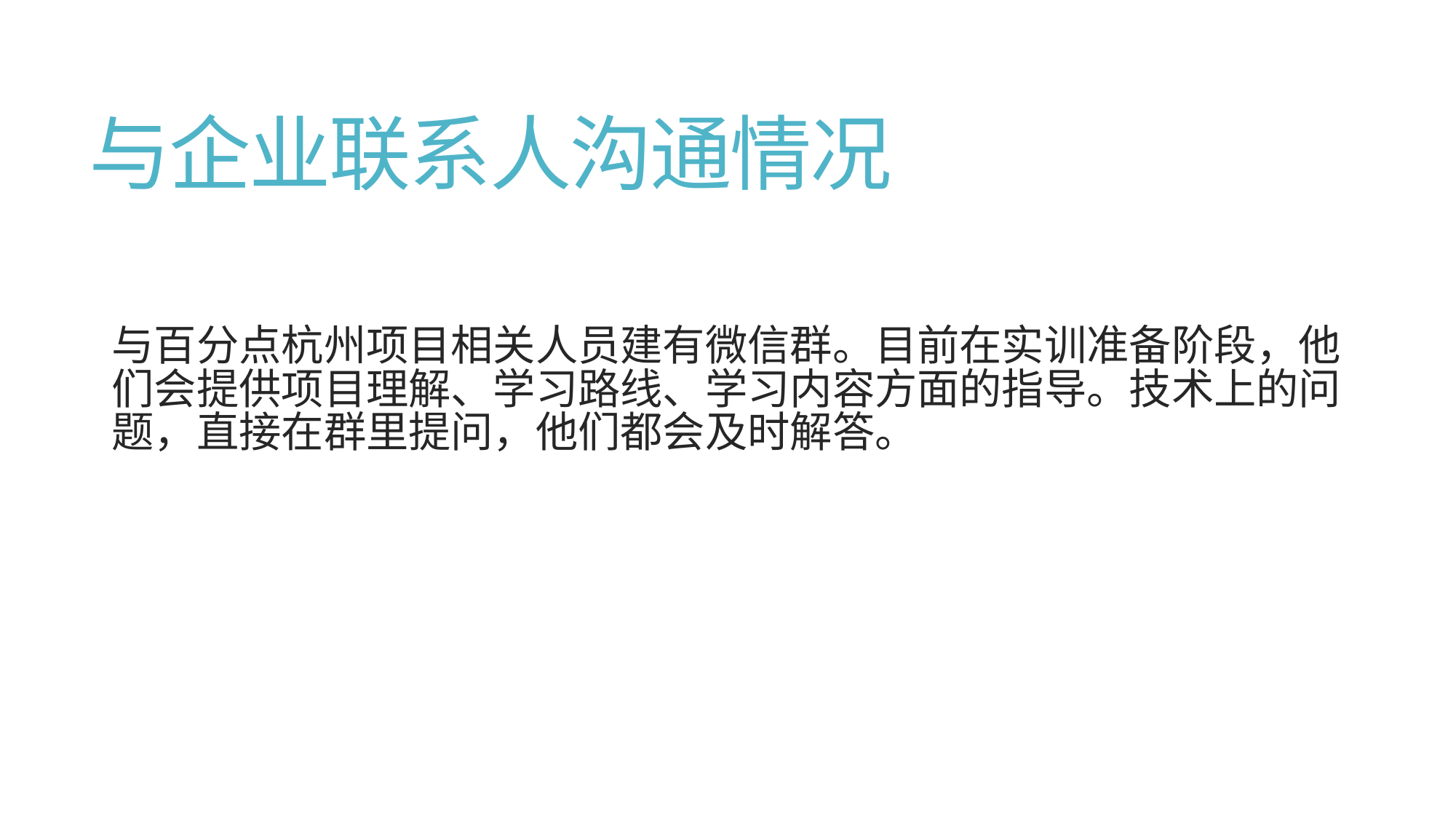

# 与企业联系人沟通情况
与百分点杭州项目相关人员建有微信群。目前在实训准备阶段，他们会提供项目理解、学习路线、学习内容方面的指导。技术上的问题，直接在群里提问，他们都会及时解答。